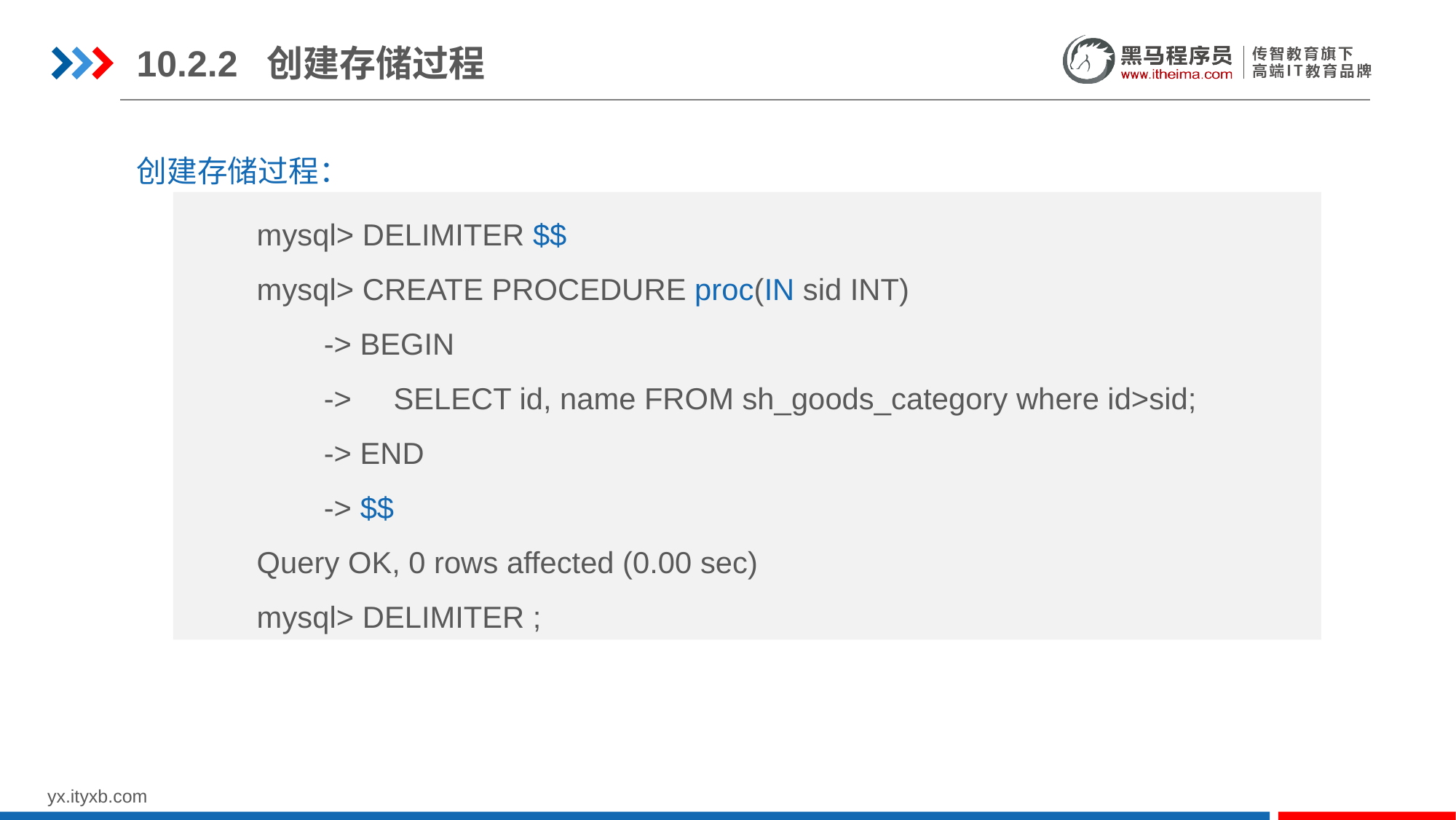

10.2.2  创建存储过程
创建存储过程：
mysql> DELIMITER $$
mysql> CREATE PROCEDURE proc(IN sid INT)
        -> BEGIN
        ->     SELECT id, name FROM sh_goods_category where id>sid;
        -> END
        -> $$
Query OK, 0 rows affected (0.00 sec)
mysql> DELIMITER ;